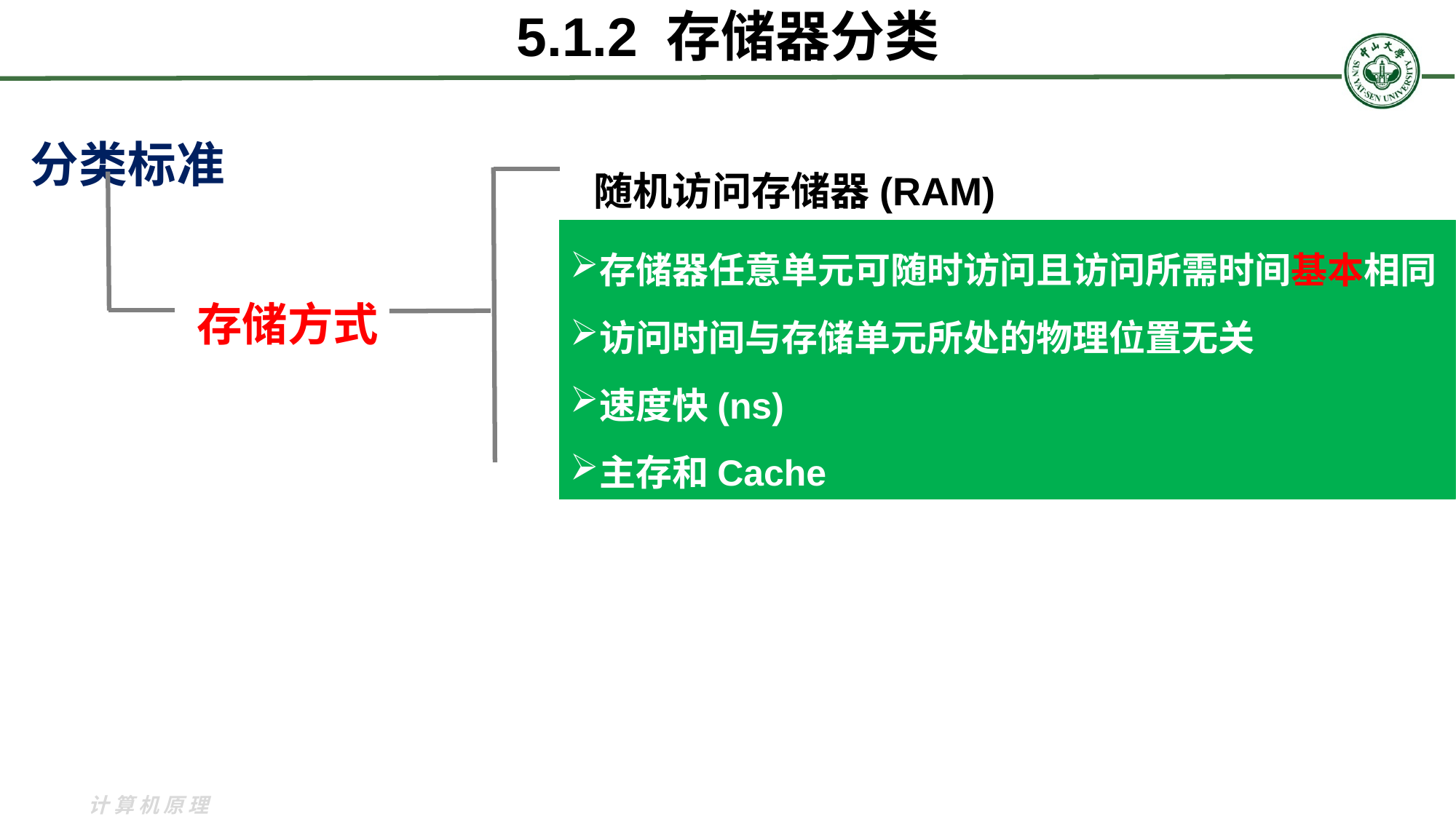

5.1.2 存储器分类
分类标准
随机访问存储器(RAM)

存储器任意单元可随时访问且访问所需时间基本相同
访问时间与存储单元所处的物理位置无关
速度快(ns)
主存和Cache
存储方式